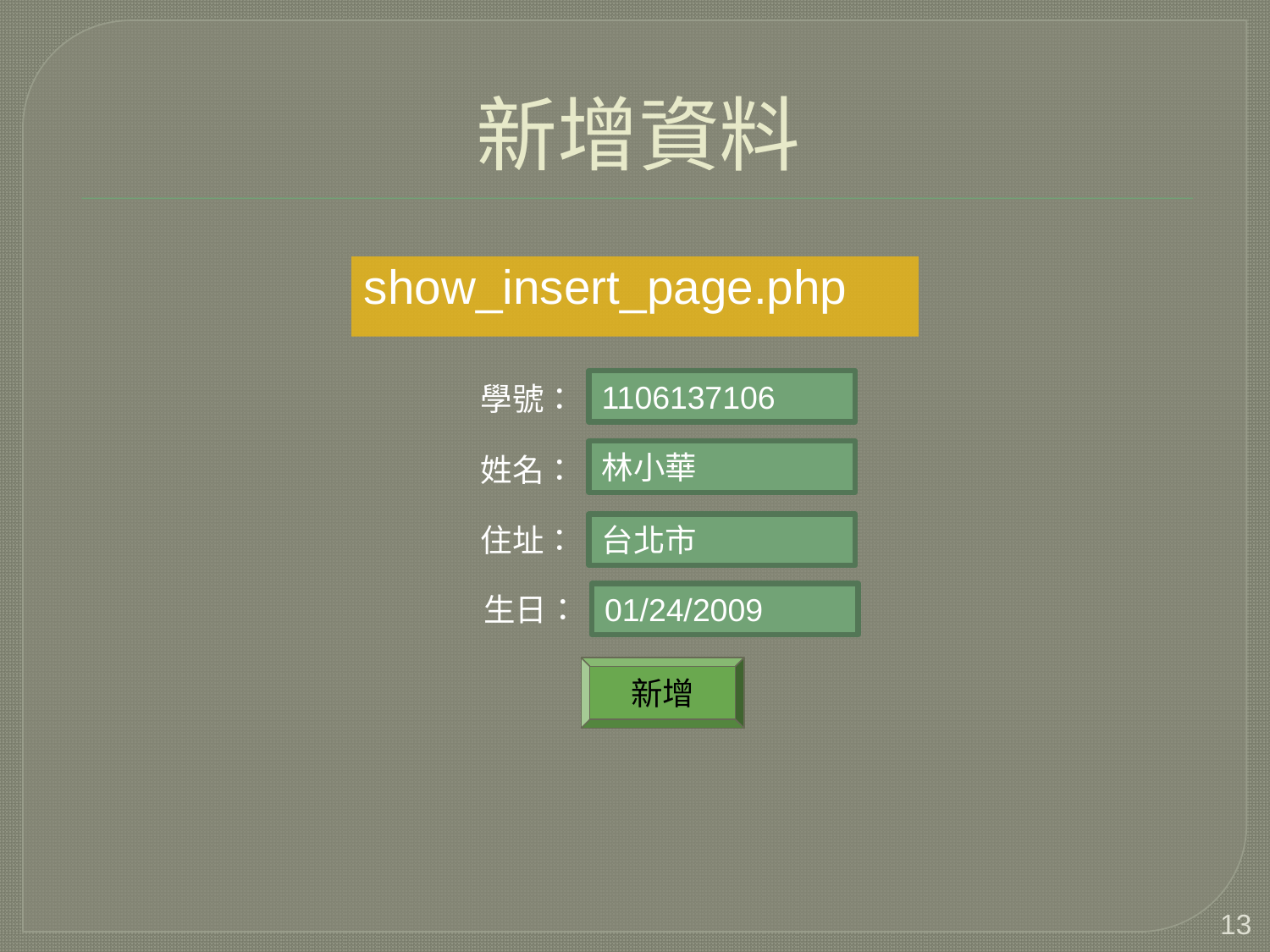

# 新增資料
show_insert_page.php
1106137106
學號：
林小華
姓名：
住址：
台北市
生日：
01/24/2009
新增
13